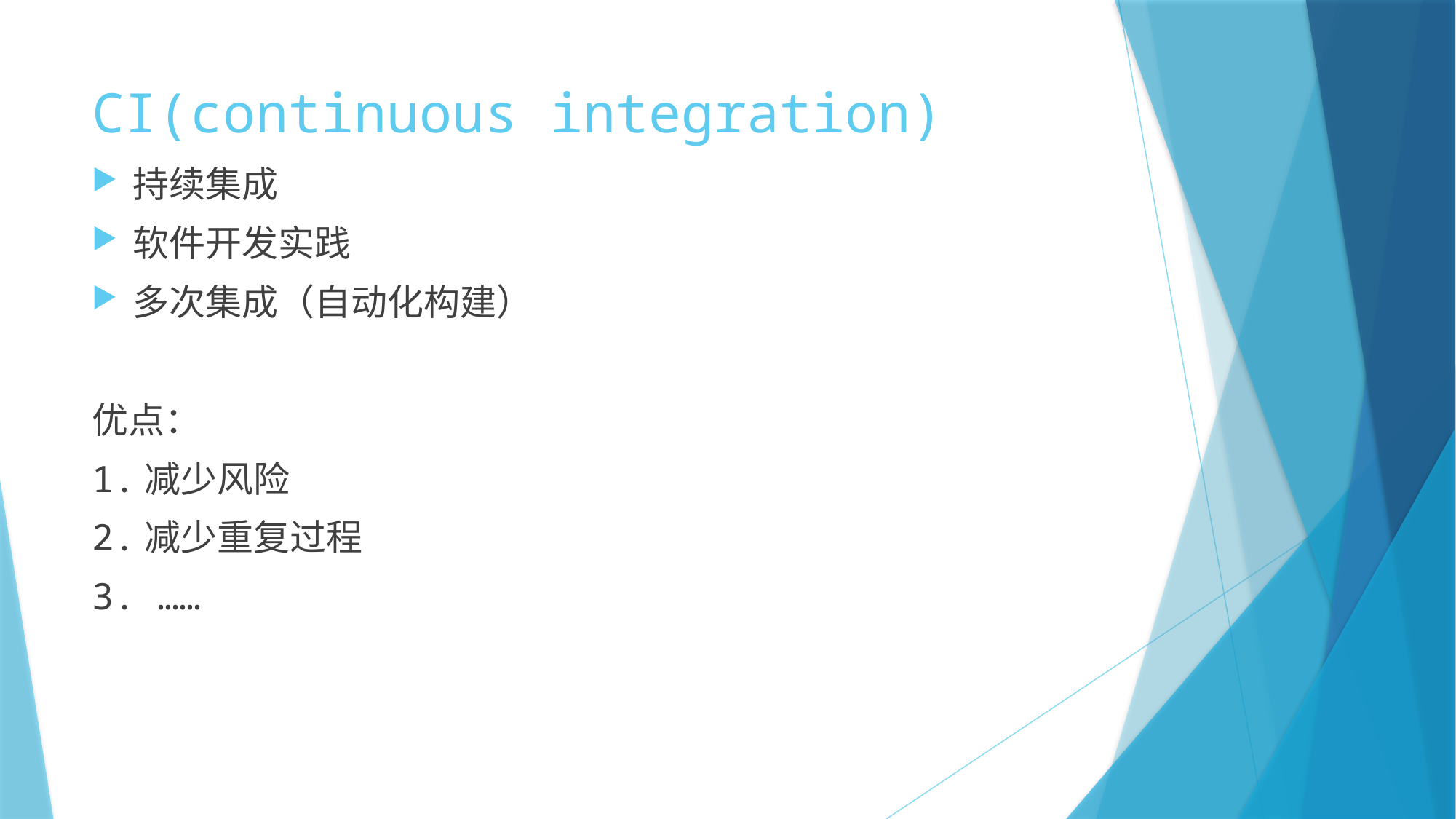

# CI(continuous integration)
持续集成
软件开发实践
多次集成（自动化构建）

优点：
1.减少风险
2.减少重复过程
3. ……